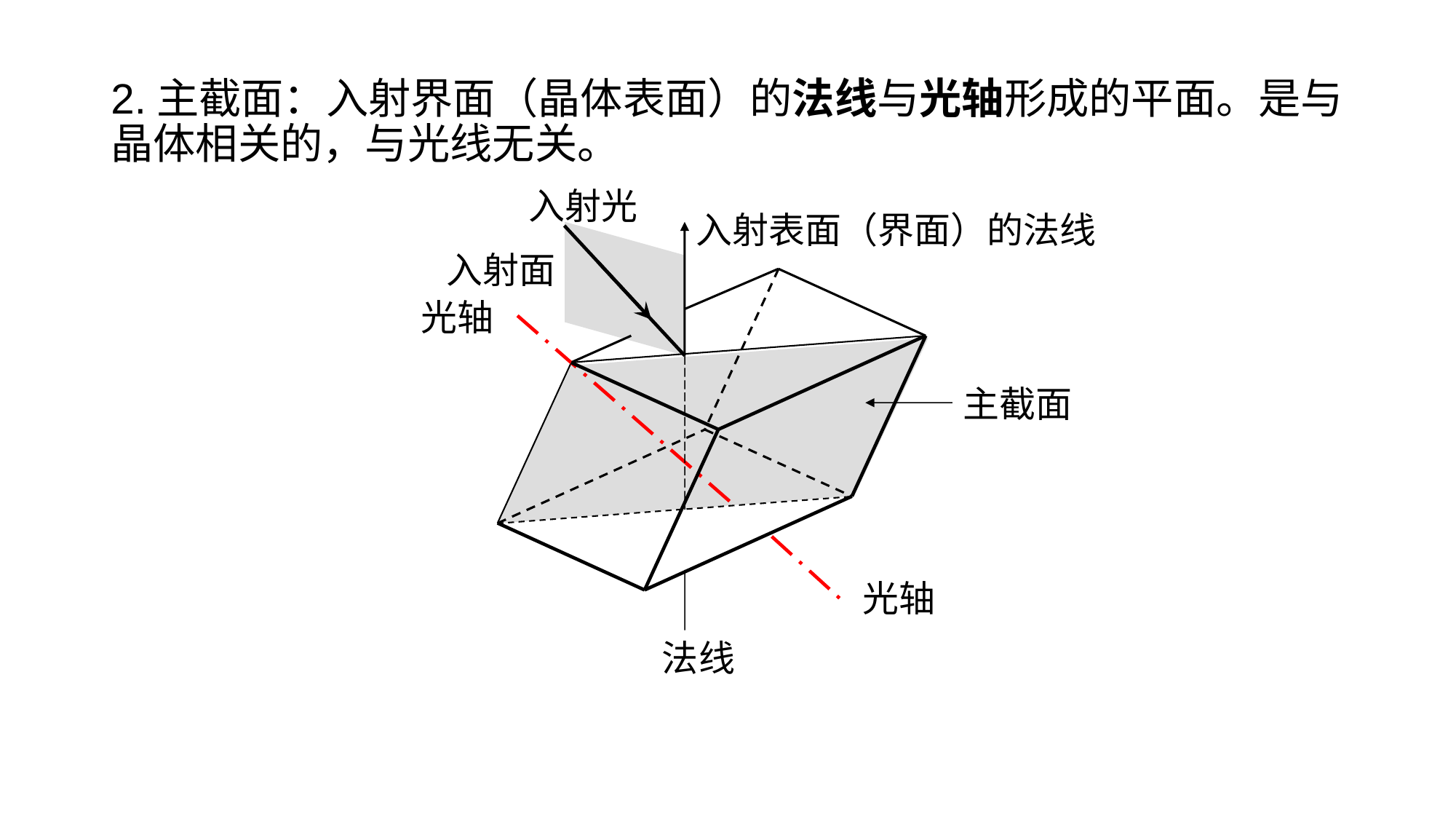

# 2.主截面：入射界面（晶体表面）的法线与光轴形成的平面。是与晶体相关的，与光线无关。
入射光
入射表面（界面）的法线

入射面

光轴

主截面

光轴

法线